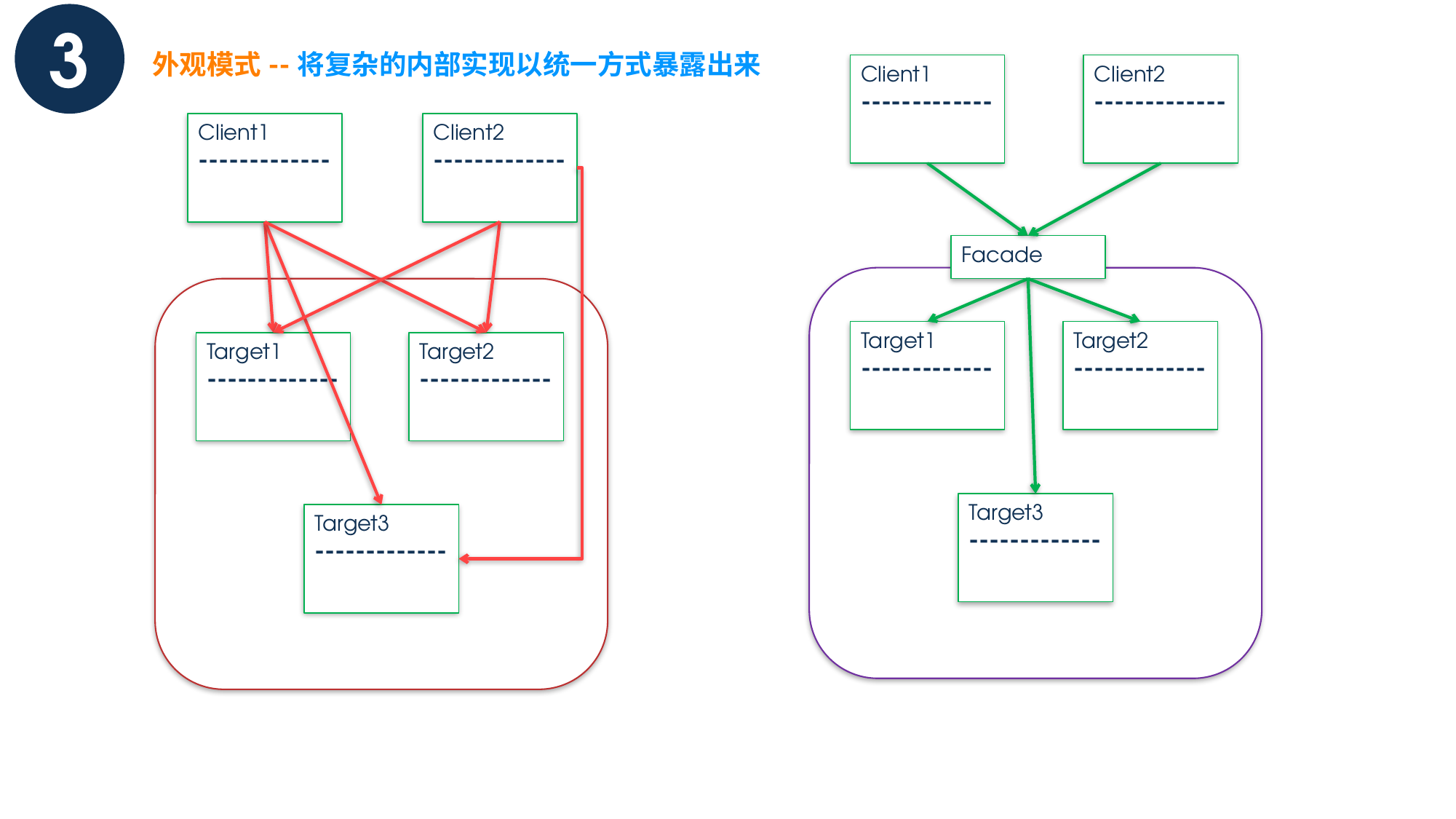

3
外观模式--将复杂的内部实现以统一方式暴露出来
Client1
-------------
Client2
-------------
Client1
-------------
Client2
-------------
Facade

Target1
-------------
Target2
-------------
Target1
-------------
Target2
-------------
Target3
-------------
Target3
-------------